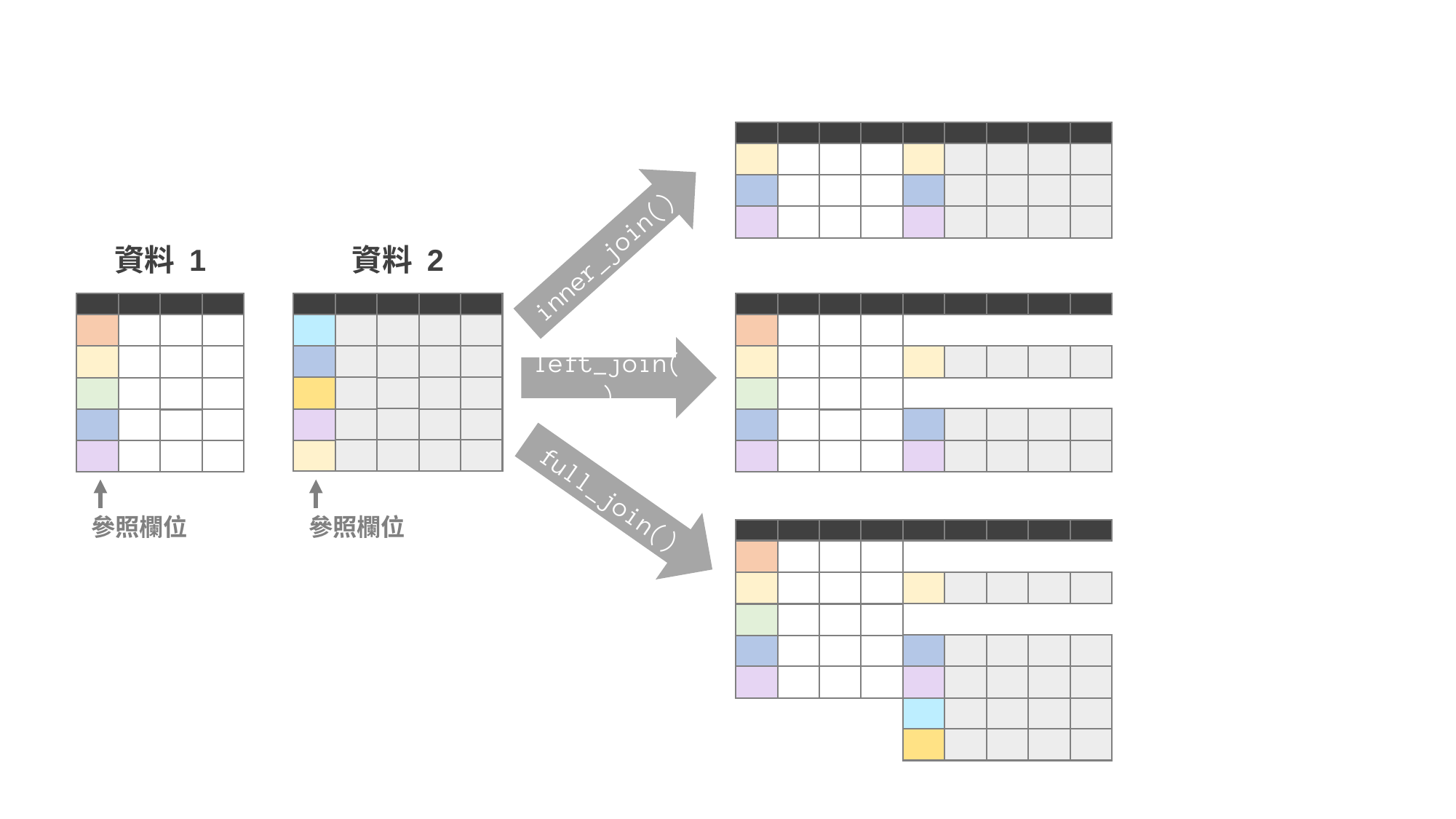

inner_join()
資料 1
資料 2

left_join()

full_join()
參照欄位
參照欄位